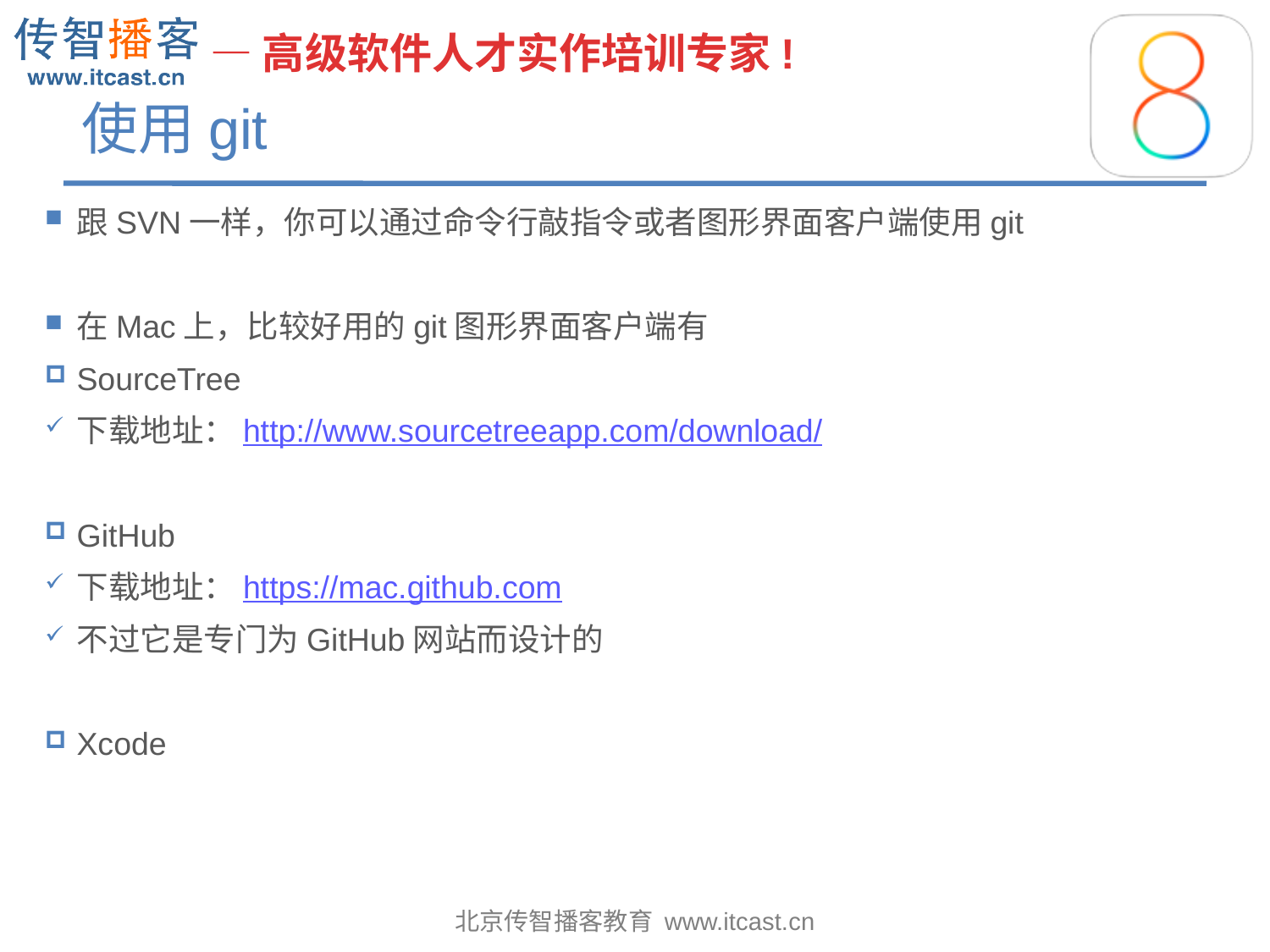

# 使用git
跟SVN一样，你可以通过命令行敲指令或者图形界面客户端使用git

在Mac上，比较好用的git图形界面客户端有
SourceTree
下载地址：http://www.sourcetreeapp.com/download/

GitHub
下载地址：https://mac.github.com
不过它是专门为GitHub网站而设计的

Xcode